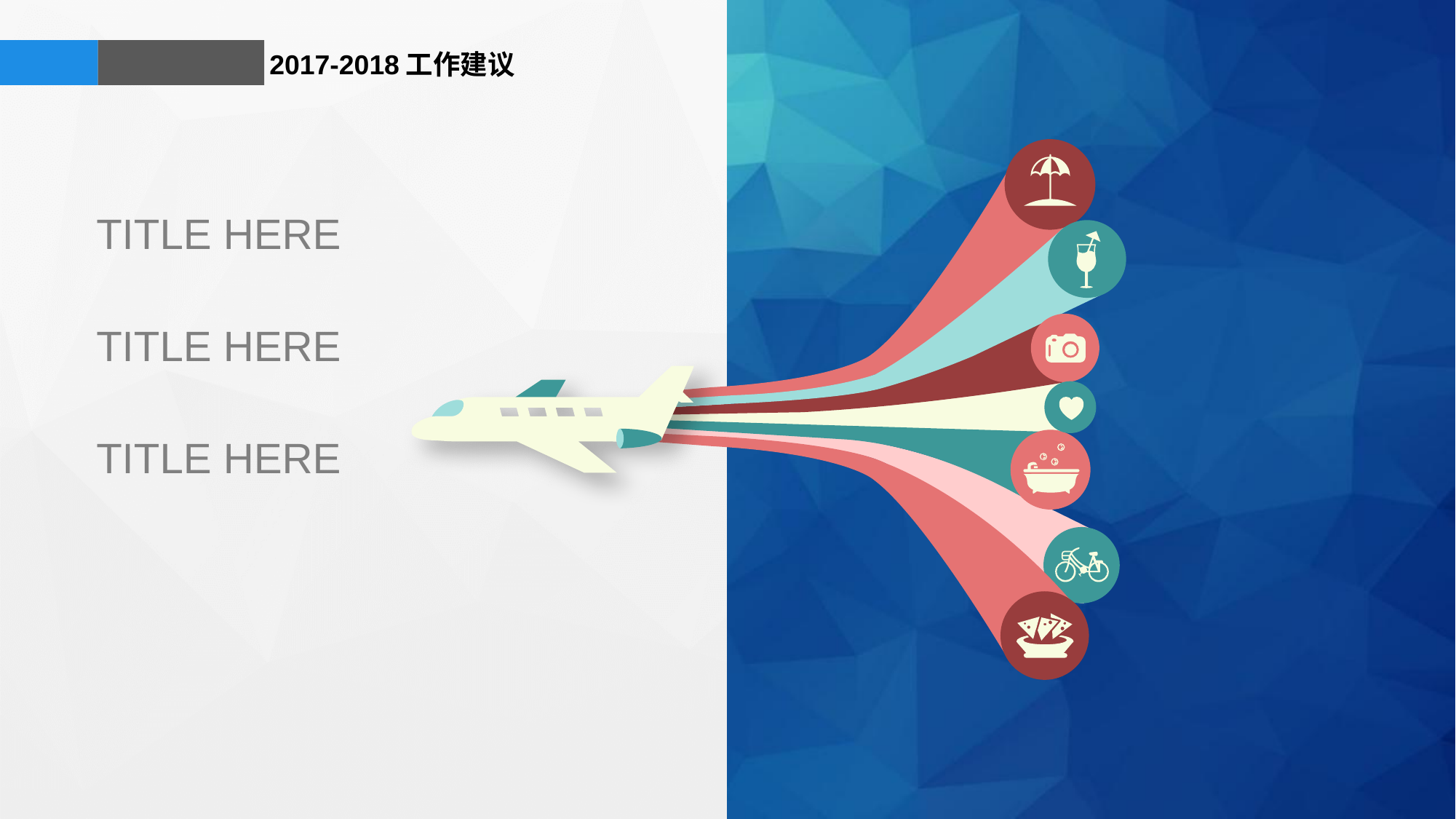

2017-2018工作建议

TITLE HERE

TITLE HERE

TITLE HERE